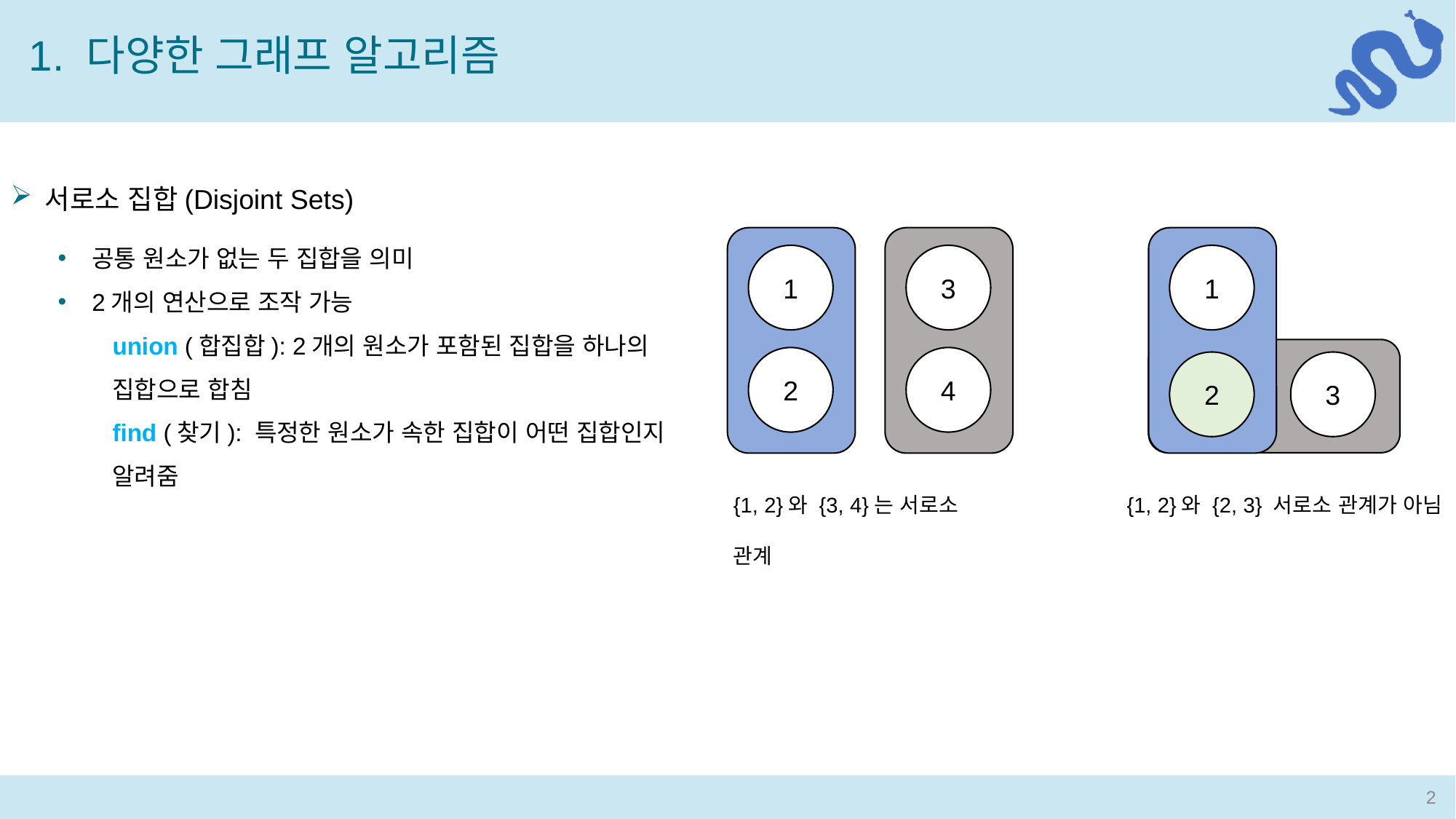

1. 다양한 그래프 알고리즘
서로소 집합(Disjoint Sets)
공통 원소가 없는 두 집합을 의미
2개의 연산으로 조작 가능
union (합집합): 2개의 원소가 포함된 집합을 하나의   집합으로 합침
find (찾기): 특정한 원소가 속한 집합이 어떤 집합인지 알려줌

1
3
1

2
4
2
3
{1, 2}와 {3, 4}는 서로소 관계
{1, 2}와 {2, 3} 서로소 관계가 아님
2